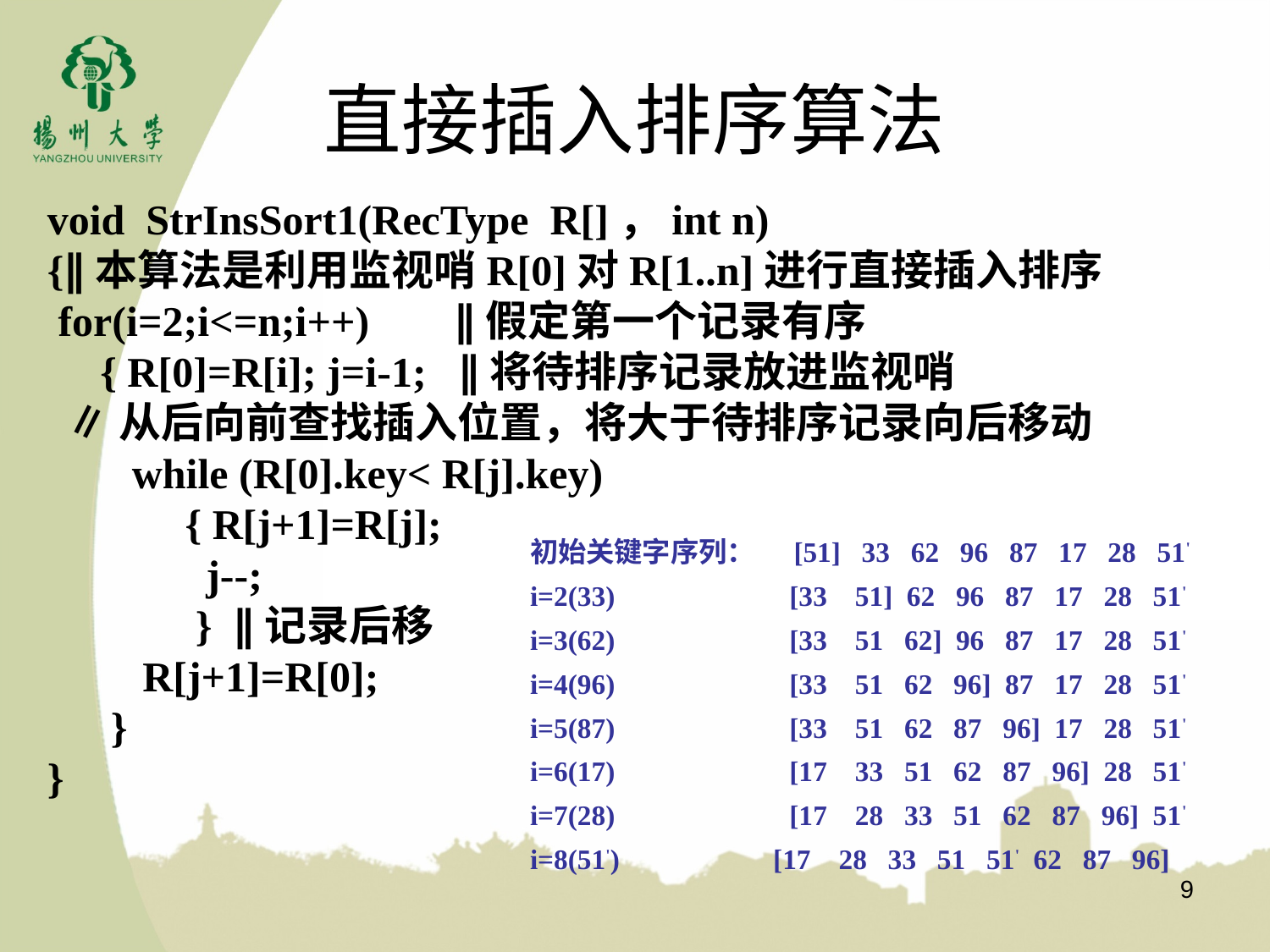

# 直接插入排序算法
void  StrInsSort1(RecType  R[]，int n)
{∥本算法是利用监视哨R[0]对R[1..n]进行直接插入排序
 for(i=2;i<=n;i++)        ∥假定第一个记录有序
     { R[0]=R[i]; j=i-1;   ∥将待排序记录放进监视哨
  ∥从后向前查找插入位置，将大于待排序记录向后移动
        while (R[0].key< R[j].key)
             { R[j+1]=R[j];
               j--;
              }  ∥记录后移
         R[j+1]=R[0];
      }
}
初始关键字序列：     [51]   33   62   96   87   17   28   51'
i=2(33)                         [33    51]  62   96   87   17   28   51'
i=3(62)                         [33    51   62]  96   87   17   28   51'
i=4(96)                         [33    51   62   96]  87   17   28   51'
i=5(87)                         [33    51   62   87   96]  17   28   51'
i=6(17)                         [17    33   51   62   87   96]  28   51'
i=7(28)                         [17    28   33   51   62   87   96]  51'
i=8(51')                      [17    28   33   51   51'  62   87   96]

9